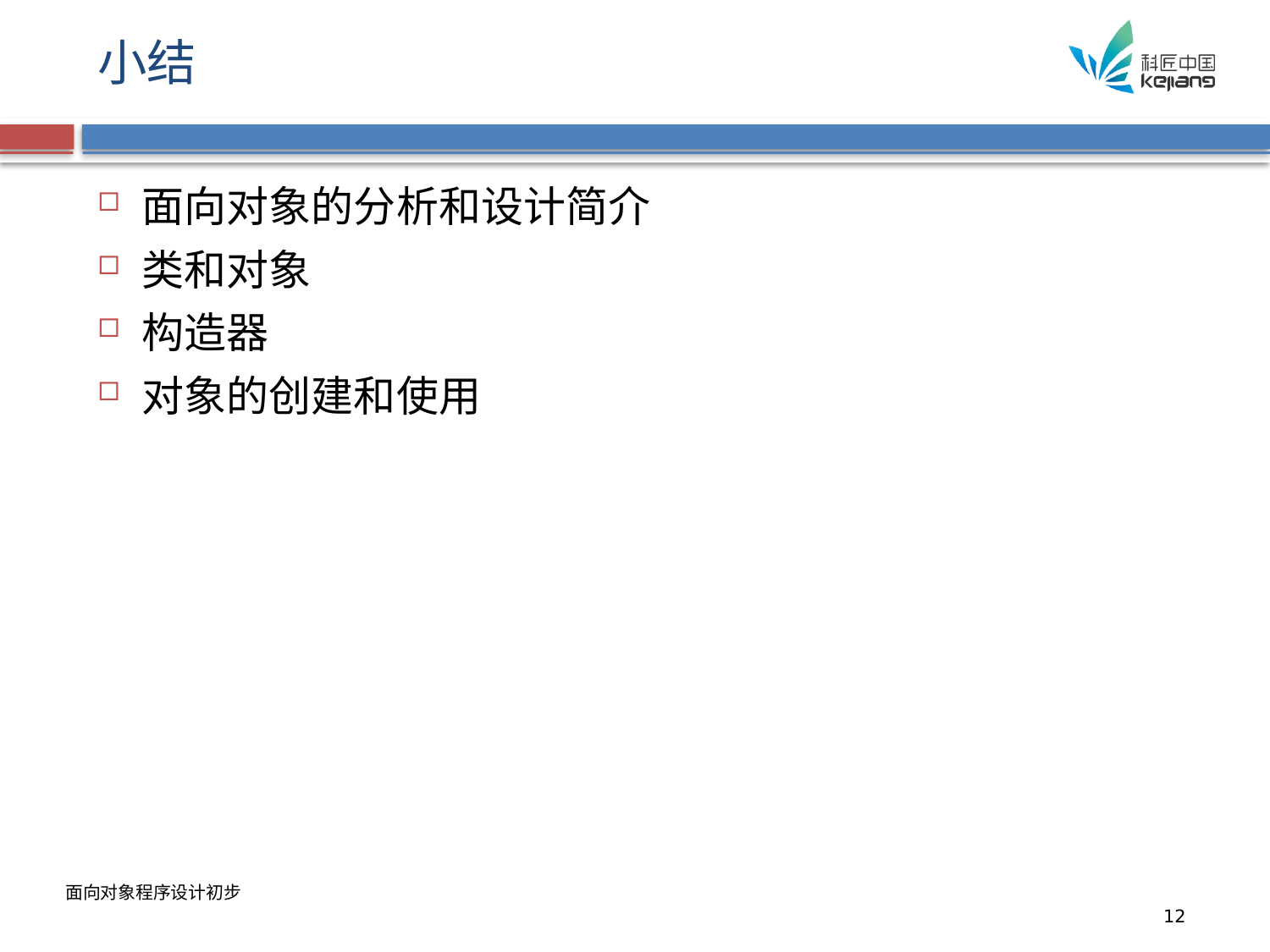

# 小结
面向对象的分析和设计简介
类和对象
构造器
对象的创建和使用

面向对象程序设计初步
12